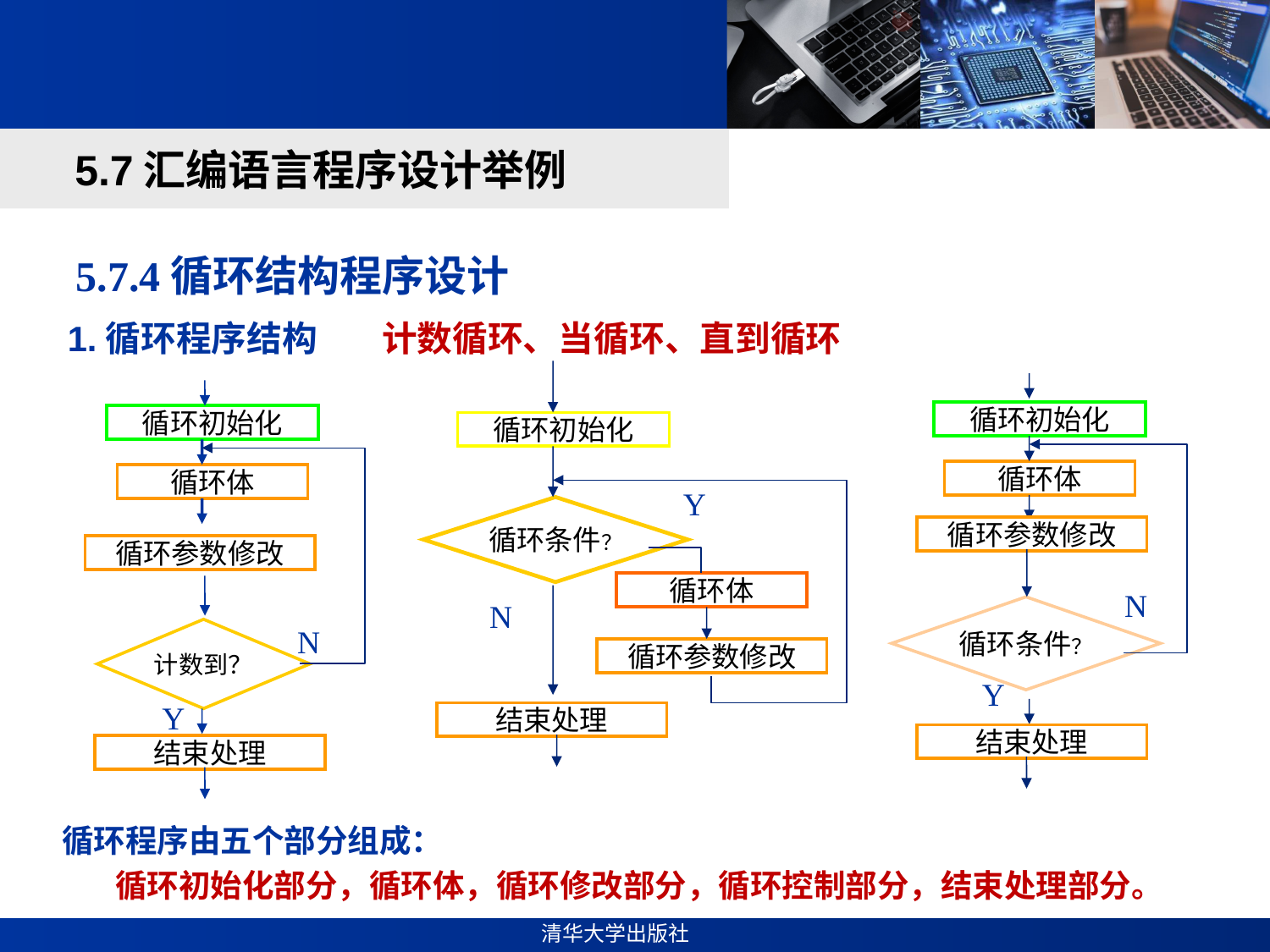

#
5.7汇编语言程序设计举例

5.7.4循环结构程序设计

1.循环程序结构        计数循环、当循环、直到循环

循环初始化

Y

循环条件？

循环体

N

循环参数修改
结束处理

循环初始化

循环体

循环参数修改

N
循环条件？
Y

结束处理

循环初始化

循环体

循环参数修改

N
计数到？
Y

结束处理

循环程序由五个部分组成：
循环初始化部分，循环体，循环修改部分，循环控制部分，结束处理部分。